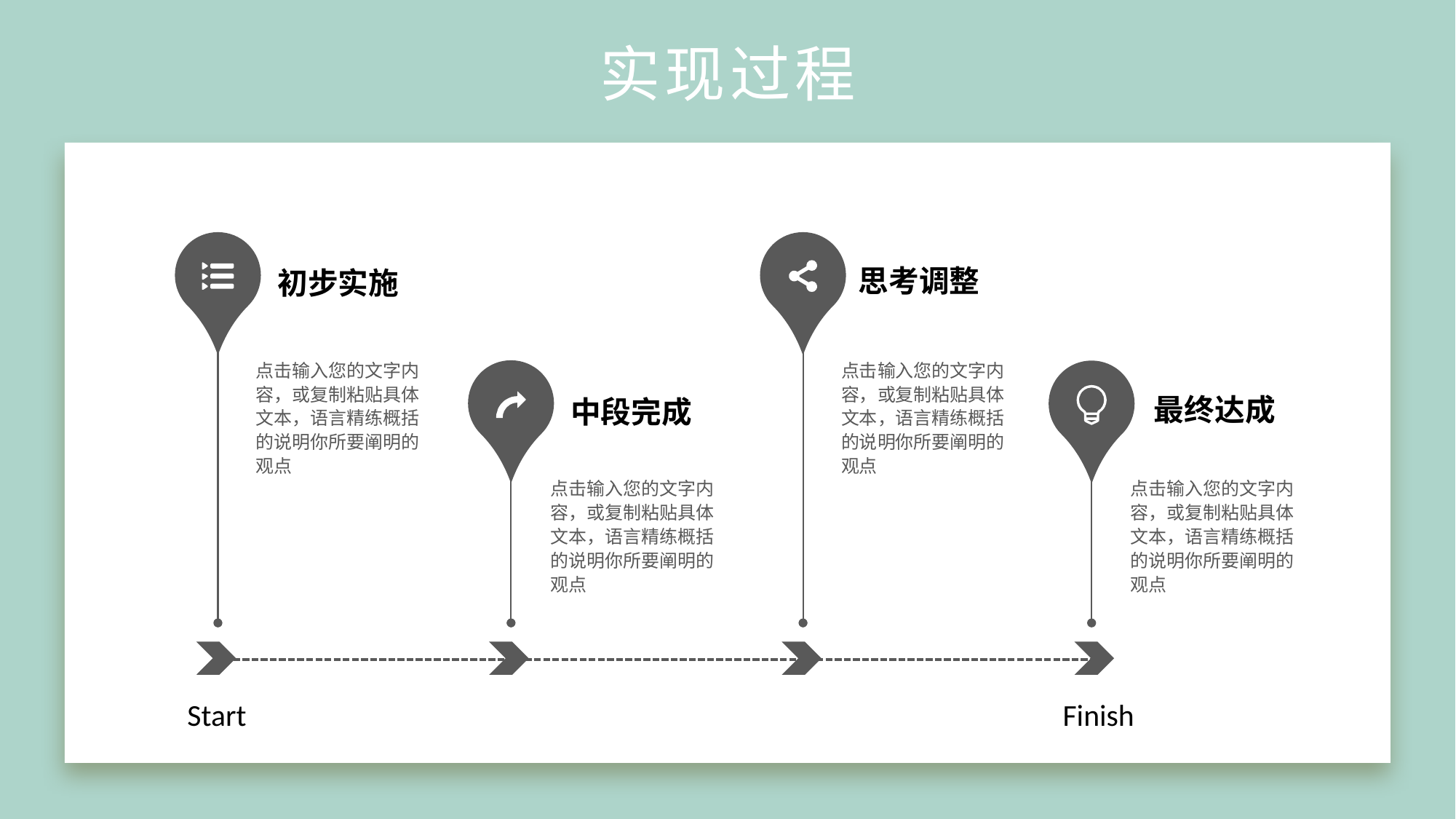

# 实现过程

思考调整
初步实施
点击输入您的文字内容，或复制粘贴具体文本，语言精练概括的说明你所要阐明的观点
点击输入您的文字内容，或复制粘贴具体文本，语言精练概括的说明你所要阐明的观点

最终达成
中段完成
点击输入您的文字内容，或复制粘贴具体文本，语言精练概括的说明你所要阐明的观点
点击输入您的文字内容，或复制粘贴具体文本，语言精练概括的说明你所要阐明的观点

Start
Finish